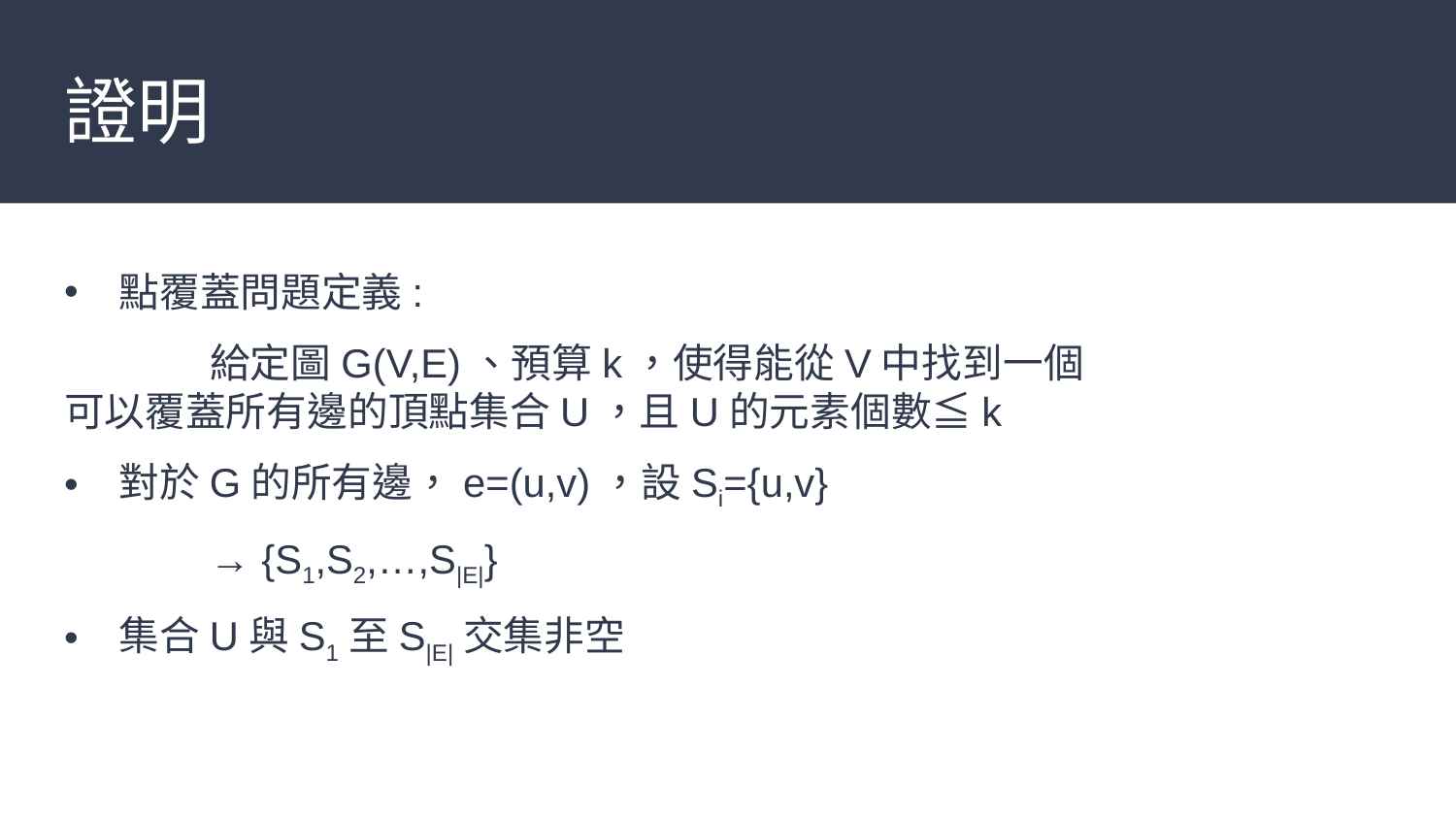

# 證明
點覆蓋問題定義:
	給定圖G(V,E)、預算k，使得能從V中找到一個可以覆蓋所有邊的頂點集合U，且U的元素個數≦k
對於G的所有邊，e=(u,v)，設Si={u,v}
	→ {S1,S2,…,S|E|}
集合U與S1至S|E|交集非空